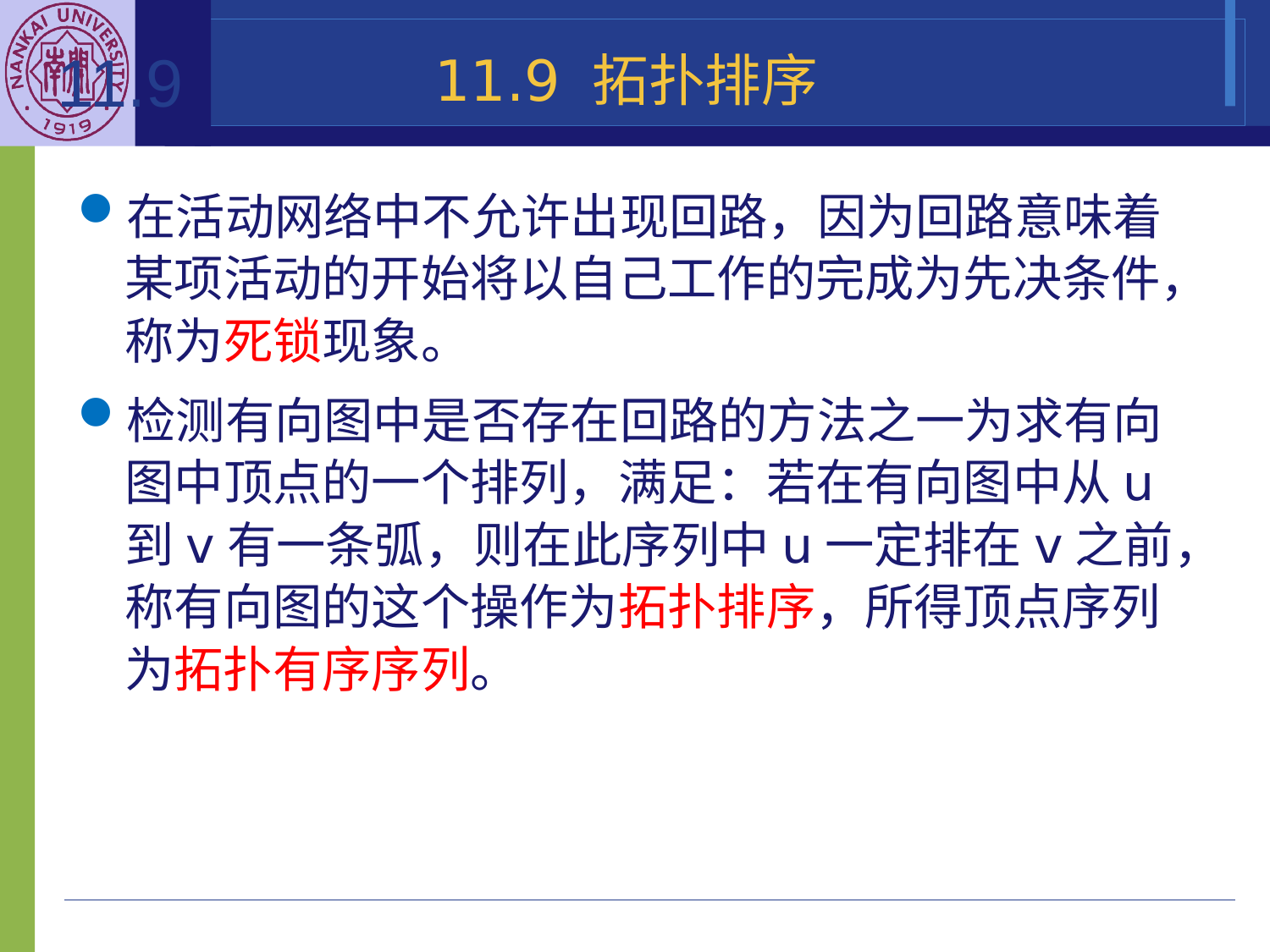

11.9 拓扑排序
11.9 拓扑排序
在活动网络中不允许出现回路，因为回路意味着某项活动的开始将以自己工作的完成为先决条件，称为死锁现象。
检测有向图中是否存在回路的方法之一为求有向图中顶点的一个排列，满足：若在有向图中从u到v有一条弧，则在此序列中u一定排在v之前，称有向图的这个操作为拓扑排序，所得顶点序列为拓扑有序序列。
68